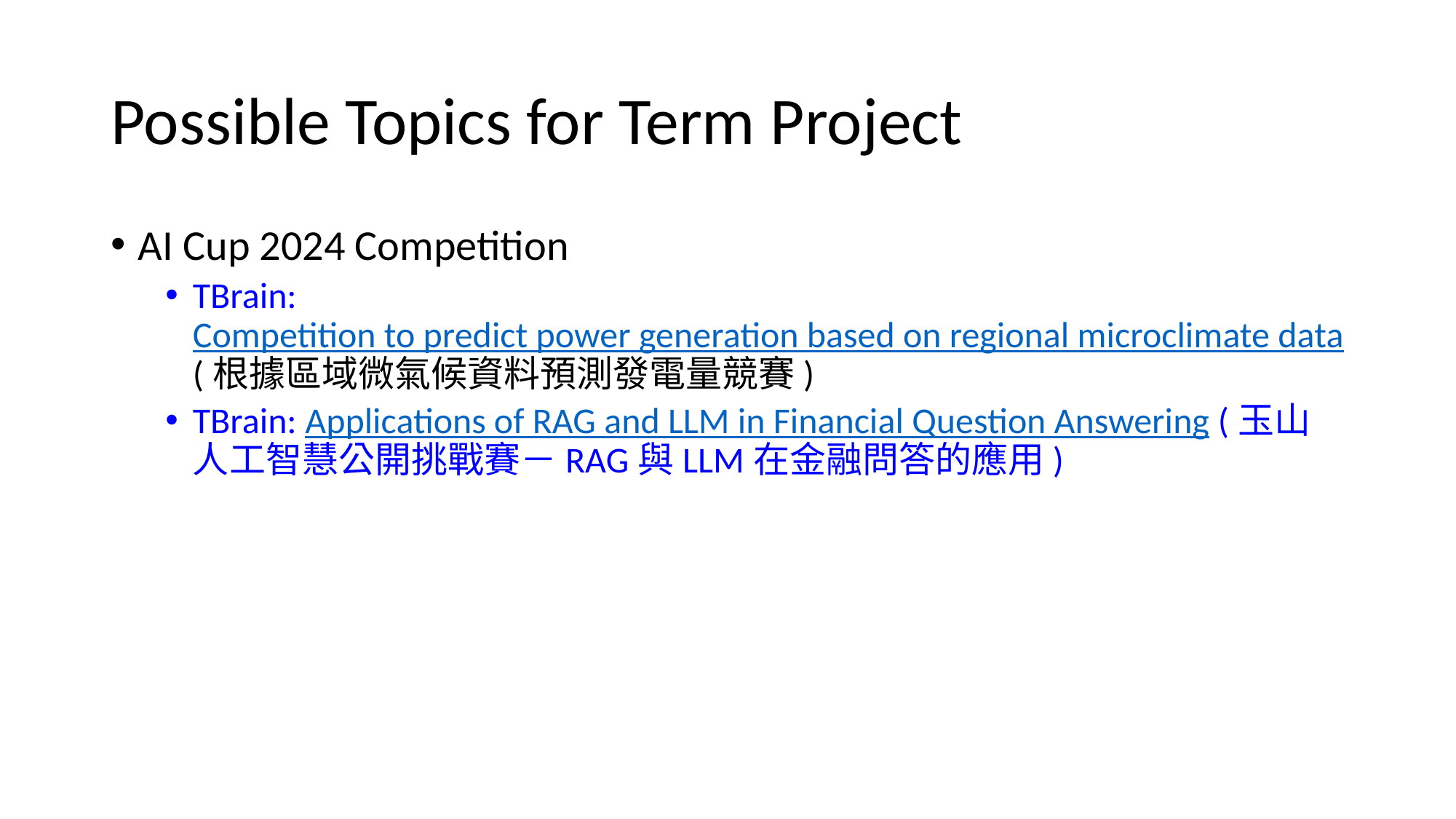

# Possible Topics for Term Project
AI Cup 2024 Competition
TBrain: Competition to predict power generation based on regional microclimate data (根據區域微氣候資料預測發電量競賽)
TBrain: Applications of RAG and LLM in Financial Question Answering (玉山人工智慧公開挑戰賽－RAG與LLM在金融問答的應用)